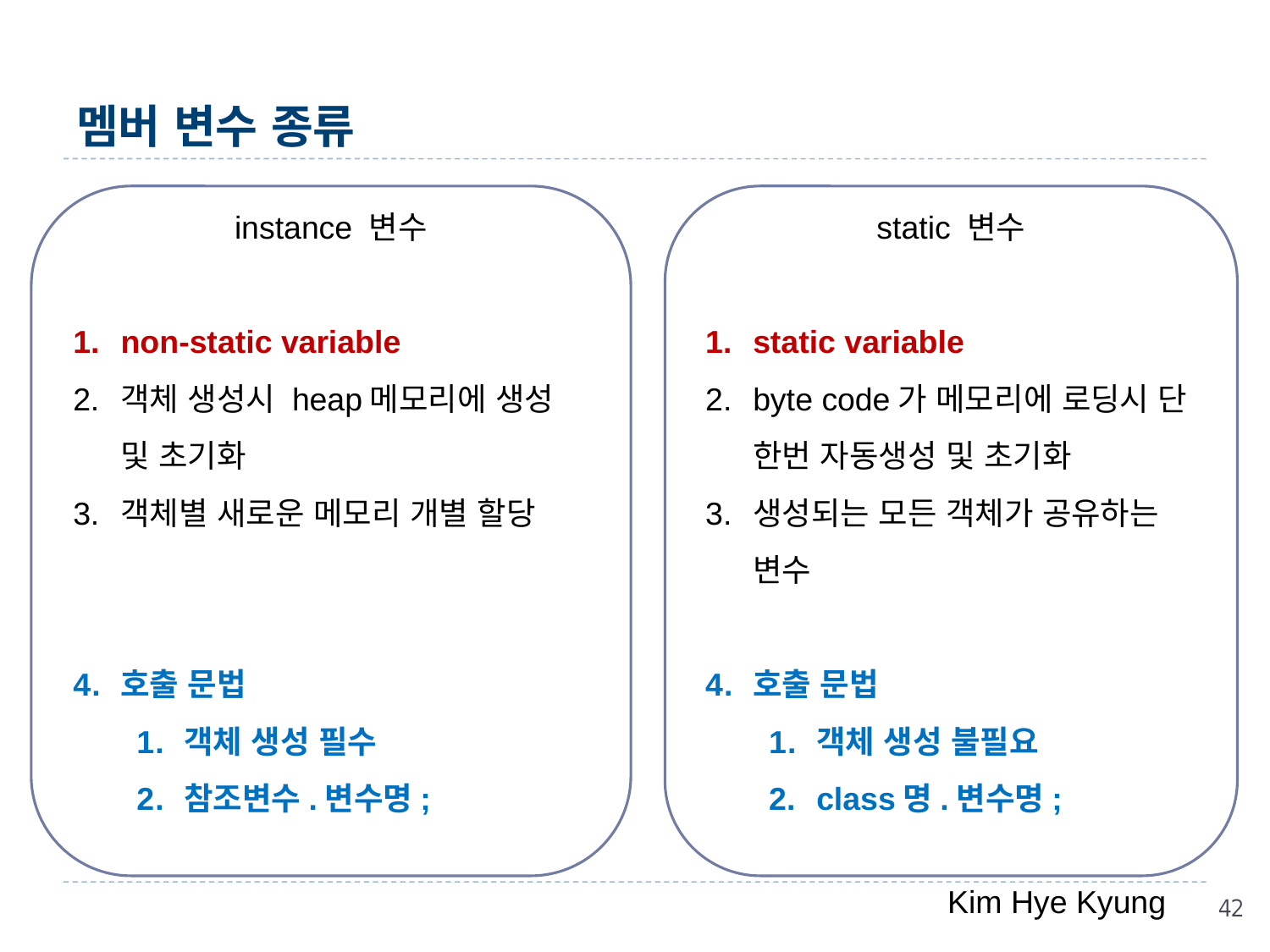

# 멤버 변수 종류
instance 변수

non-static variable
객체 생성시 heap메모리에 생성 및 초기화
객체별 새로운 메모리 개별 할당

호출 문법
객체 생성 필수
참조변수.변수명;

static 변수

static variable
byte code가 메모리에 로딩시 단 한번 자동생성 및 초기화
생성되는 모든 객체가 공유하는 변수

호출 문법
객체 생성 불필요
class명.변수명;

42